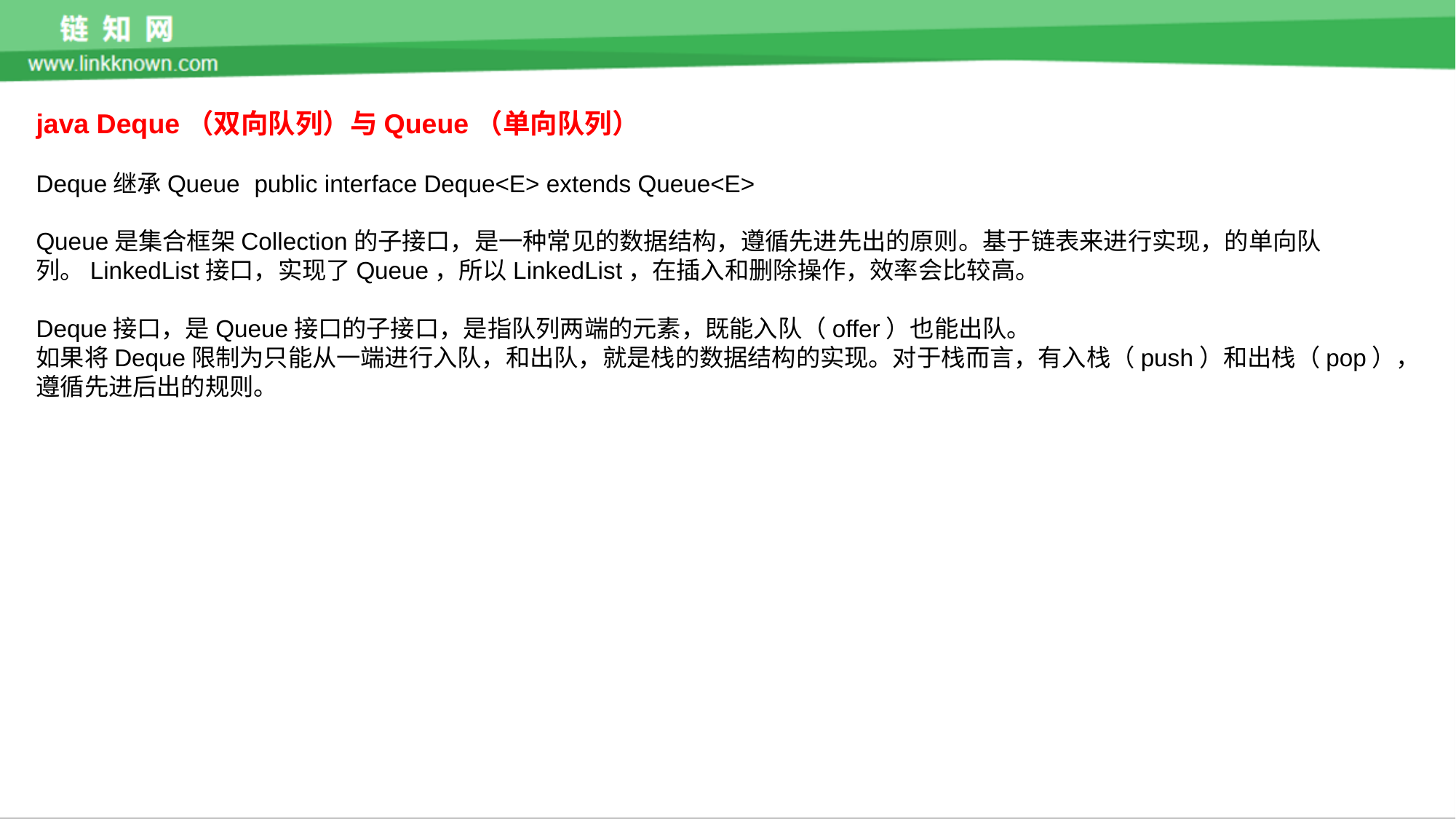

java Deque（双向队列）与Queue（单向队列）

Deque继承Queue	public interface Deque<E> extends Queue<E>

Queue是集合框架Collection的子接口，是一种常见的数据结构，遵循先进先出的原则。基于链表来进行实现，的单向队列。LinkedList接口，实现了Queue，所以LinkedList，在插入和删除操作，效率会比较高。

Deque接口，是Queue接口的子接口，是指队列两端的元素，既能入队（offer）也能出队。
如果将Deque限制为只能从一端进行入队，和出队，就是栈的数据结构的实现。对于栈而言，有入栈（push）和出栈（pop），遵循先进后出的规则。